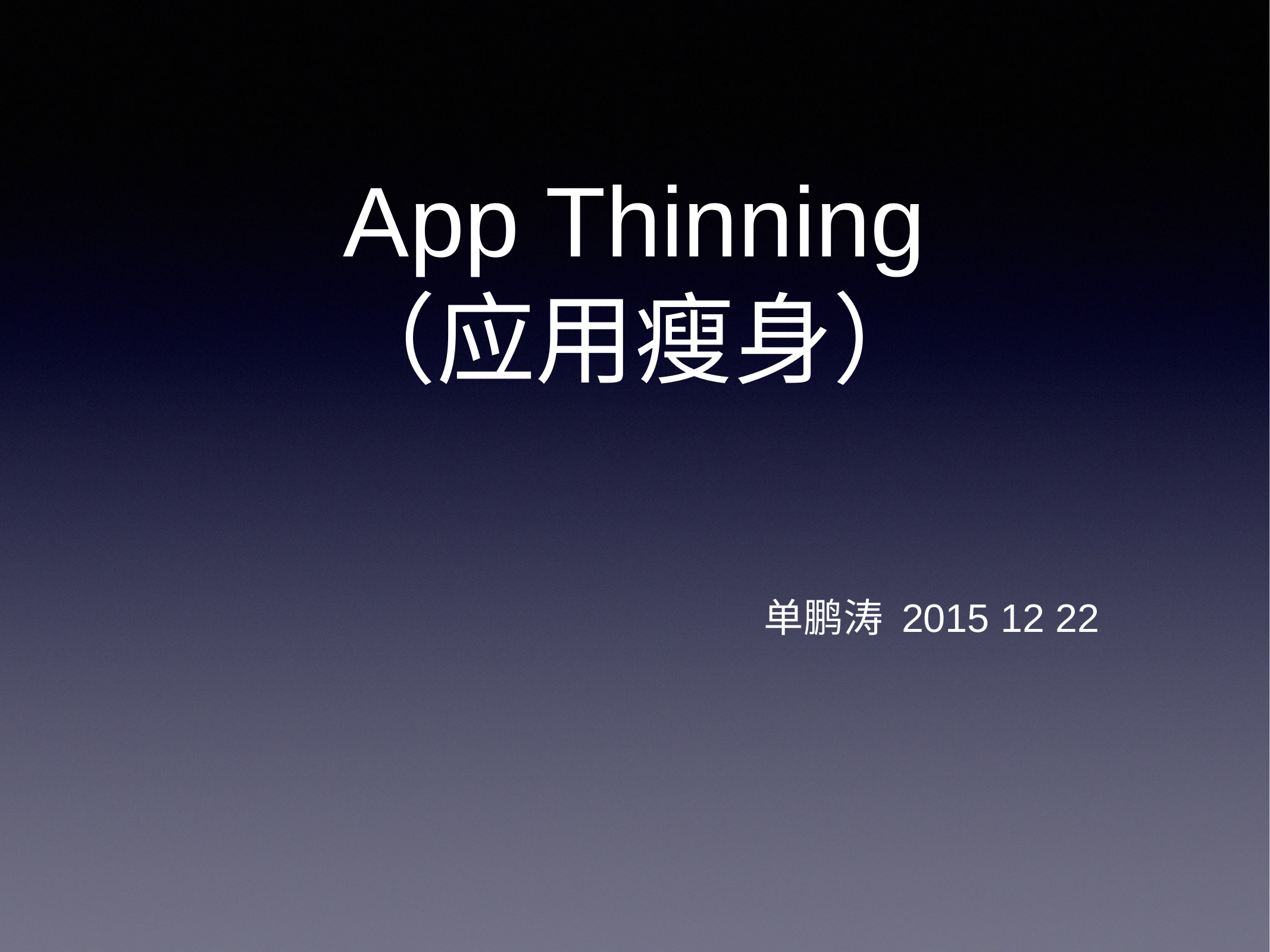

# App Thinning
（应用瘦身）
单鹏涛 2015 12 22